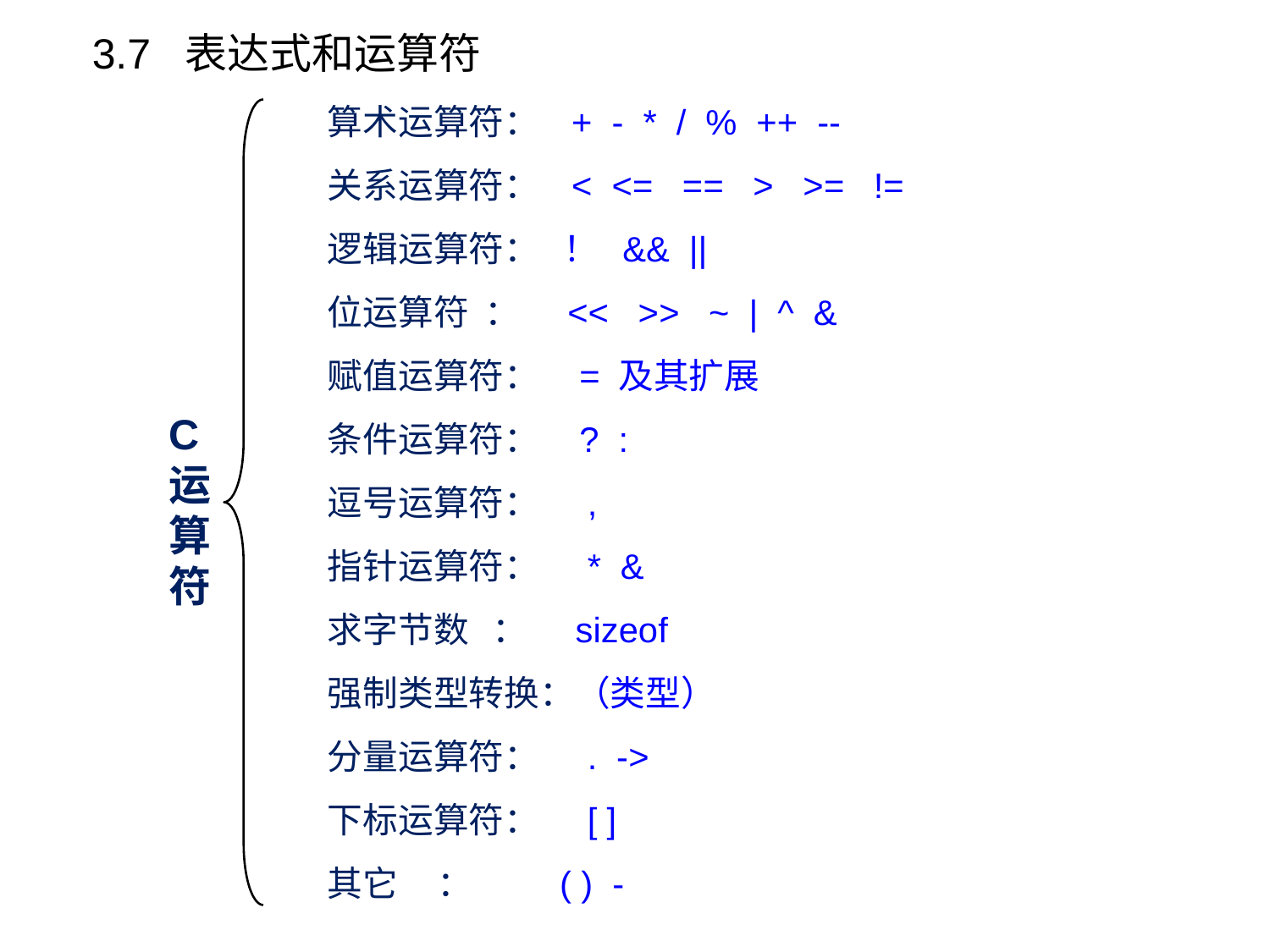

3.7  表达式和运算符
算术运算符：   +  -  *  /  %  ++  --
关系运算符：   <  <=   ==   >   >=   !=
逻辑运算符：   ！  &&  ||
位运算符  ：     <<   >>   ~  |  ^  &
赋值运算符：    = 及其扩展
条件运算符：    ?  :
逗号运算符：     ,
指针运算符：     *  &
求字节数   ：     sizeof
强制类型转换：（类型）
分量运算符：     .  ->
下标运算符：     [ ]
其它     ：          ( )  -

C
运
算
符